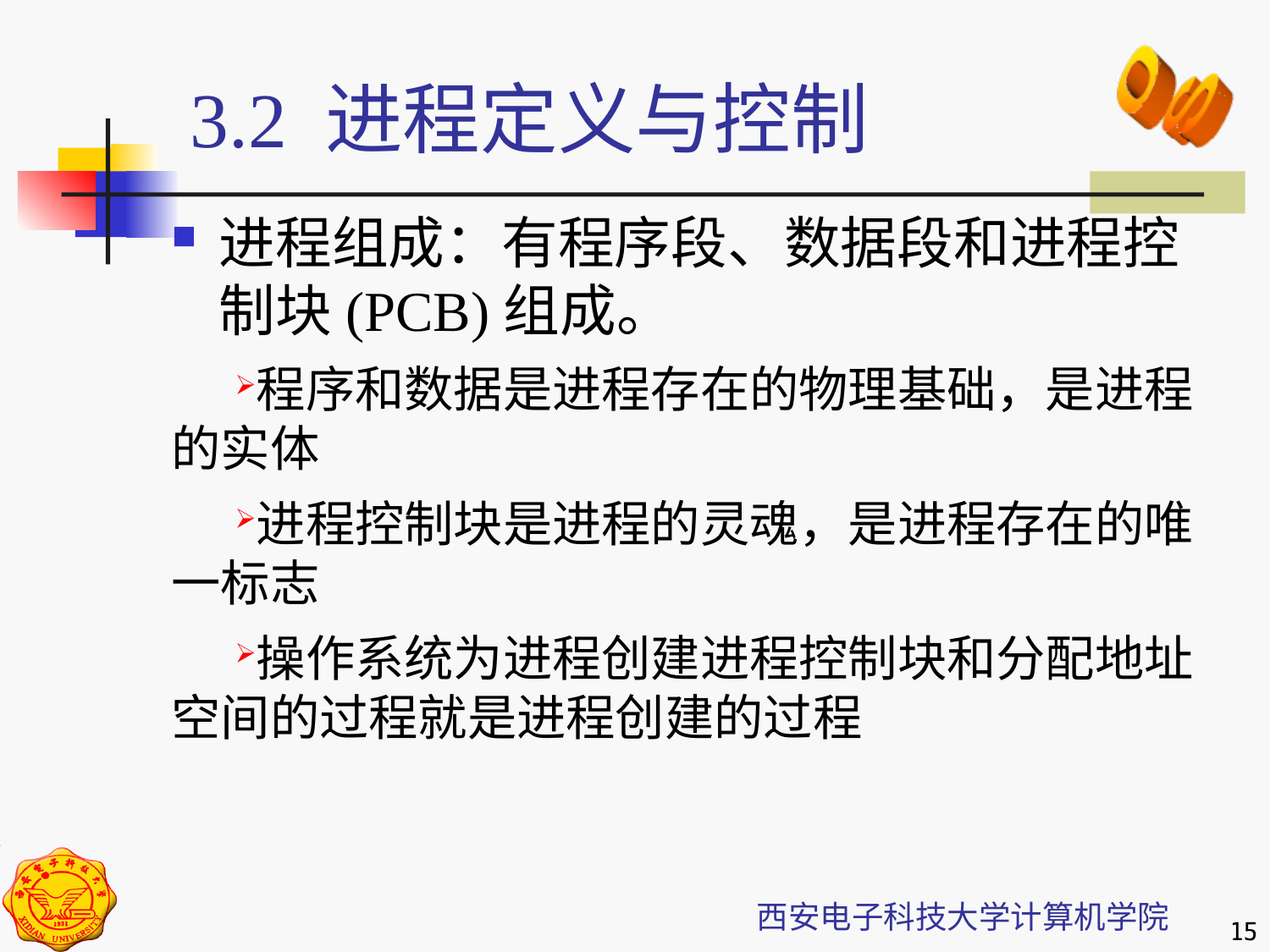

3.2 进程定义与控制
进程组成：有程序段、数据段和进程控制块(PCB)组成。
程序和数据是进程存在的物理基础，是进程的实体
进程控制块是进程的灵魂，是进程存在的唯一标志
操作系统为进程创建进程控制块和分配地址空间的过程就是进程创建的过程
15